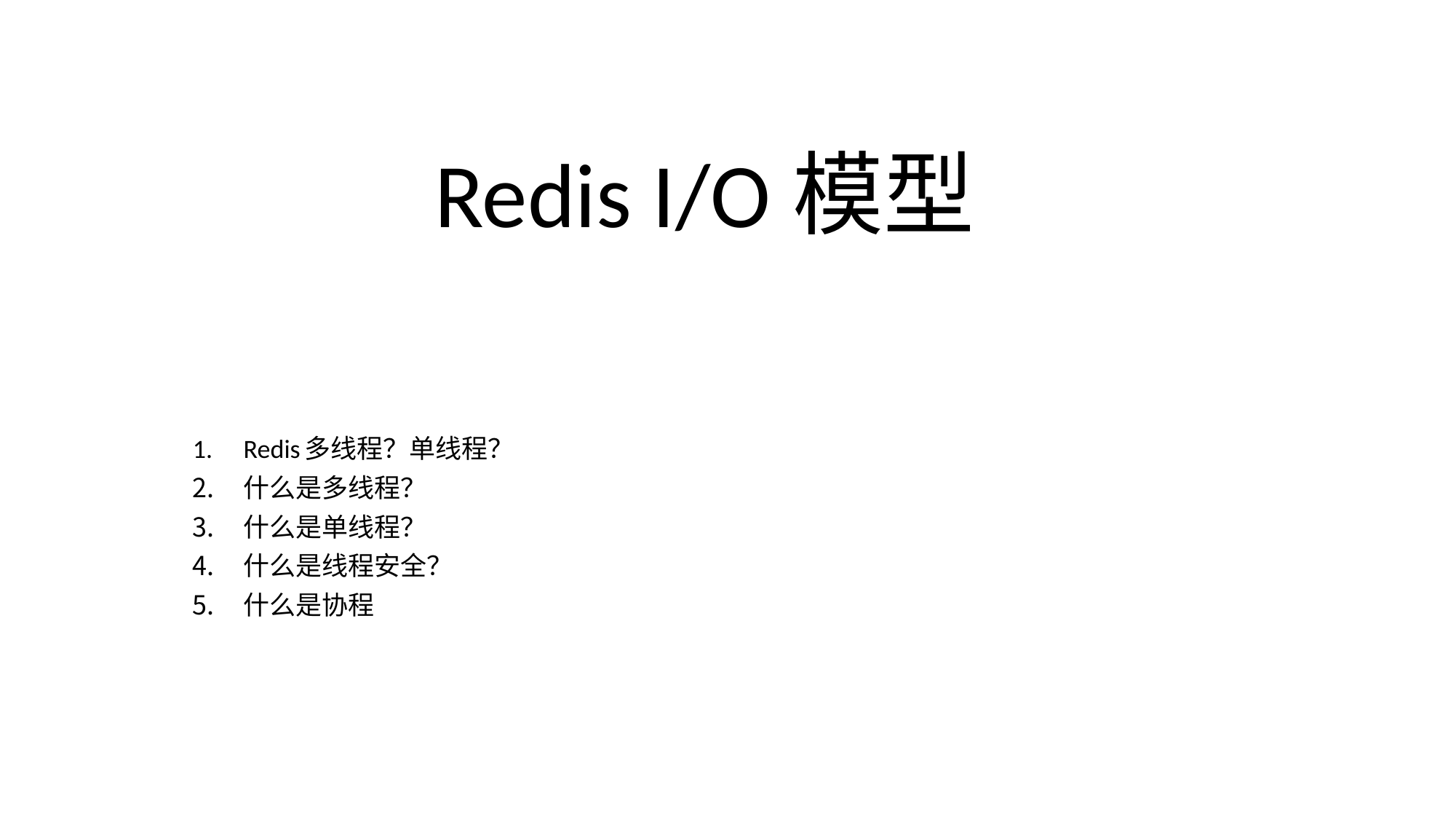

# Redis I/O模型
Redis多线程？单线程？
什么是多线程？
什么是单线程？
什么是线程安全？
什么是协程